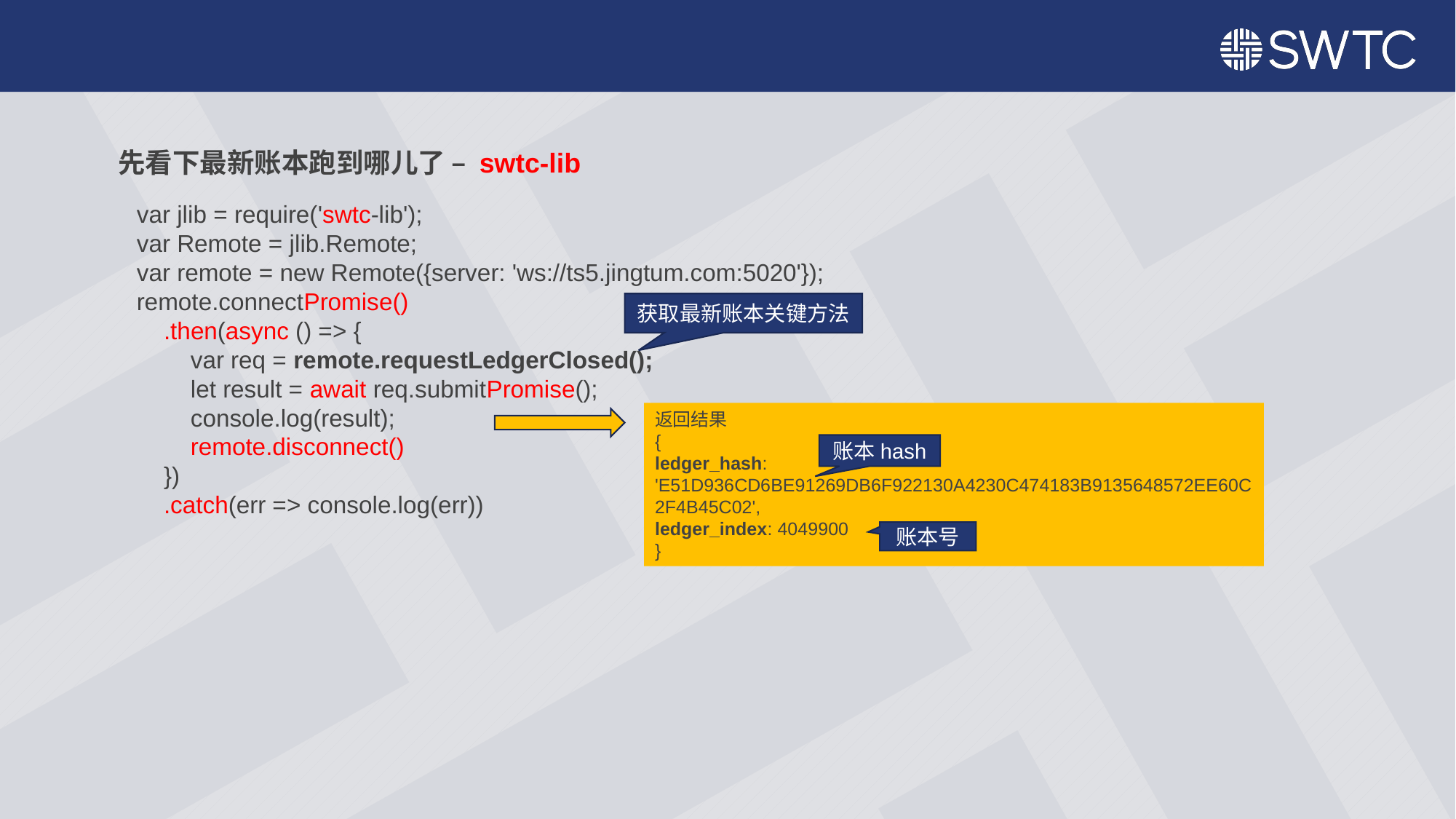

先看下最新账本跑到哪儿了 – swtc-lib
var jlib = require('swtc-lib');
var Remote = jlib.Remote;
var remote = new Remote({server: 'ws://ts5.jingtum.com:5020'});
remote.connectPromise()
    .then(async () => {
        var req = remote.requestLedgerClosed();
        let result = await req.submitPromise();
        console.log(result);
        remote.disconnect()
    })
    .catch(err => console.log(err))

获取最新账本关键方法
返回结果
{
ledger_hash: 'E51D936CD6BE91269DB6F922130A4230C474183B9135648572EE60C2F4B45C02',
ledger_index: 4049900
}

账本hash
账本号